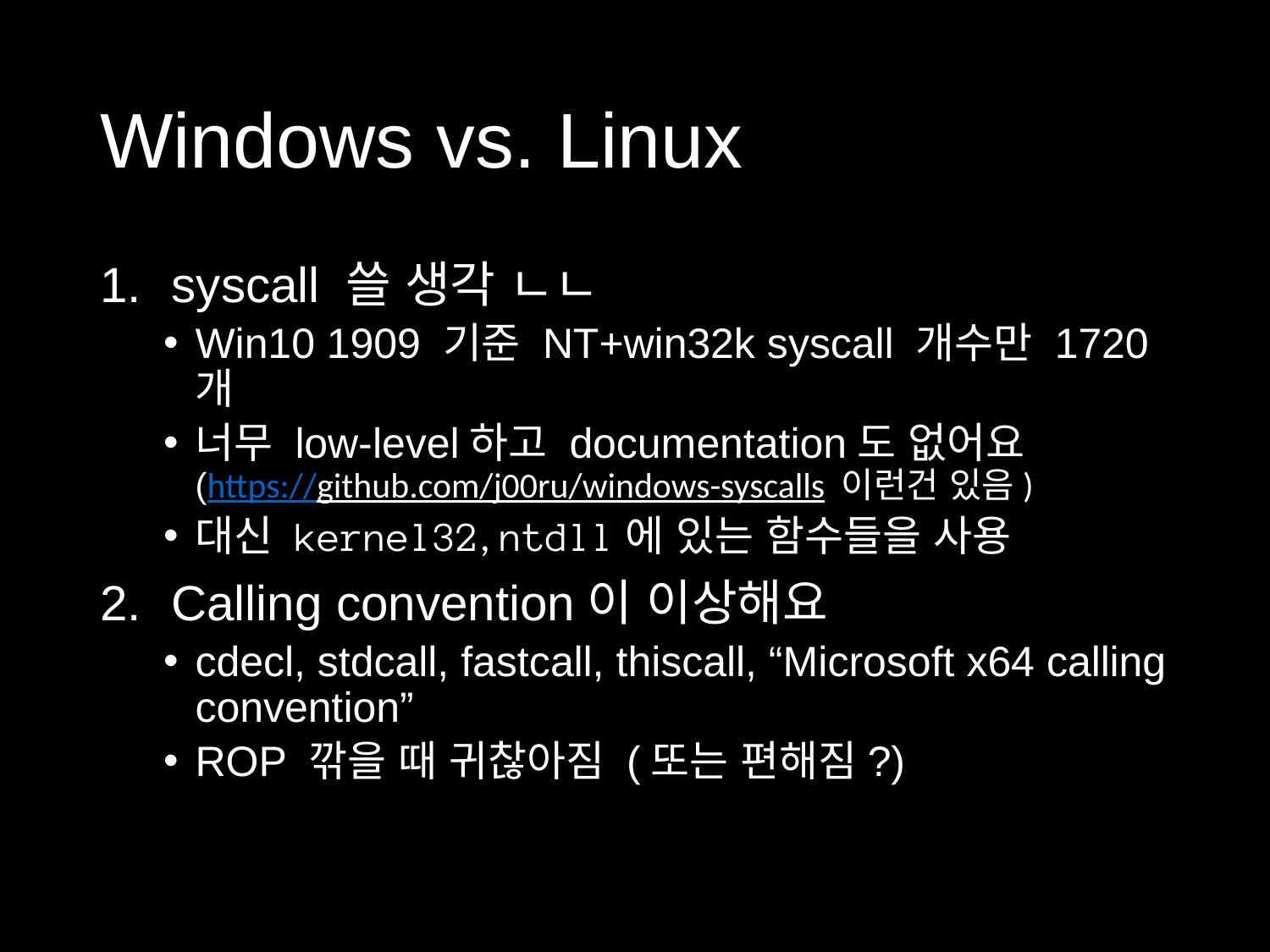

# Windows vs. Linux
syscall 쓸 생각 ㄴㄴ
Win10 1909 기준 NT+win32k syscall 개수만 1720개
너무 low-level하고 documentation도 없어요
(https://github.com/j00ru/windows-syscalls 이런건 있음)
대신 kernel32, ntdll에 있는 함수들을 사용
Calling convention이 이상해요
cdecl, stdcall, fastcall, thiscall, “Microsoft x64 calling convention”
ROP 깎을 때 귀찮아짐 (또는 편해짐?)